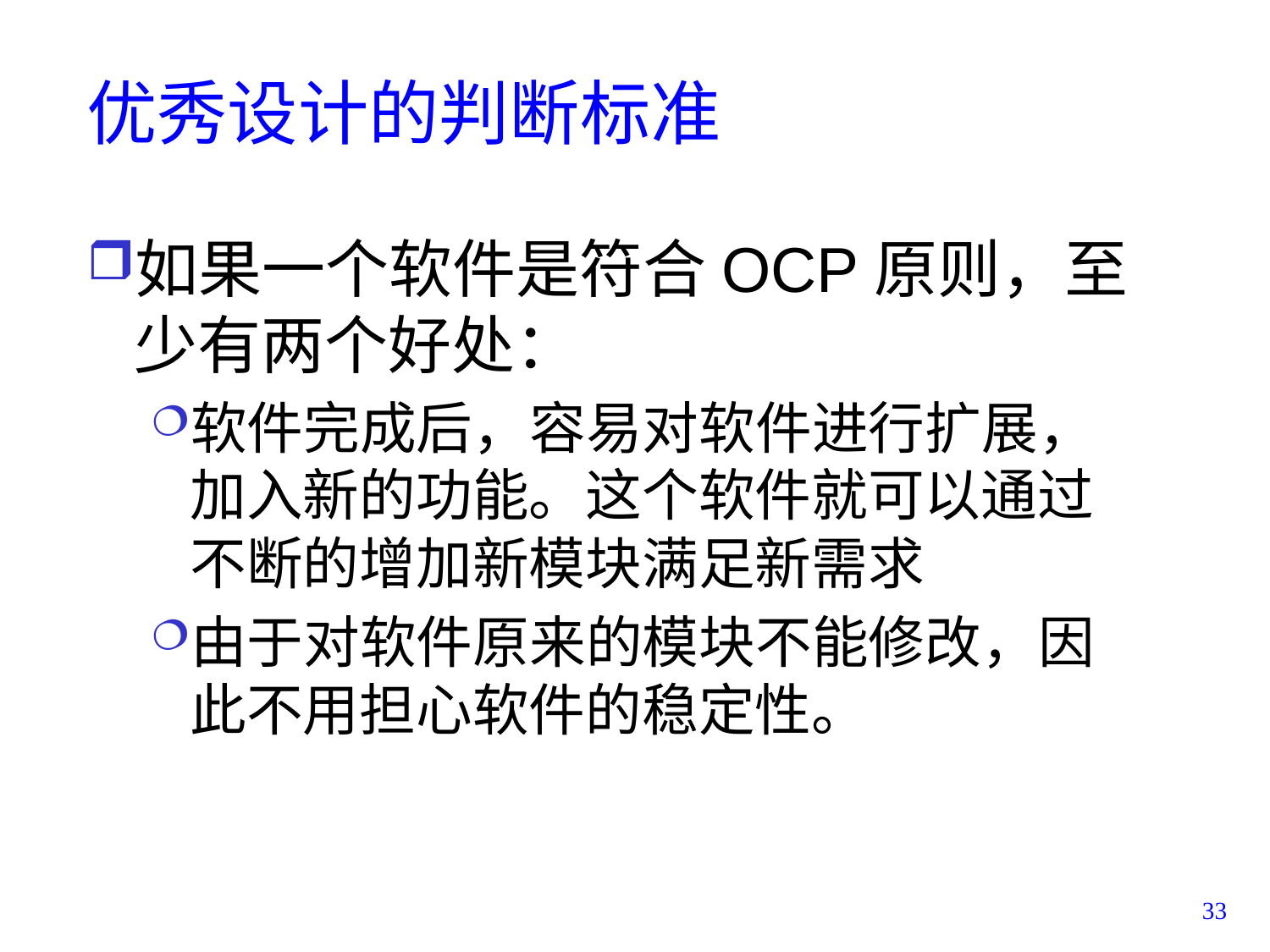

# 优秀设计的判断标准
如果一个软件是符合OCP原则，至少有两个好处：
软件完成后，容易对软件进行扩展，加入新的功能。这个软件就可以通过不断的增加新模块满足新需求
由于对软件原来的模块不能修改，因此不用担心软件的稳定性。
33